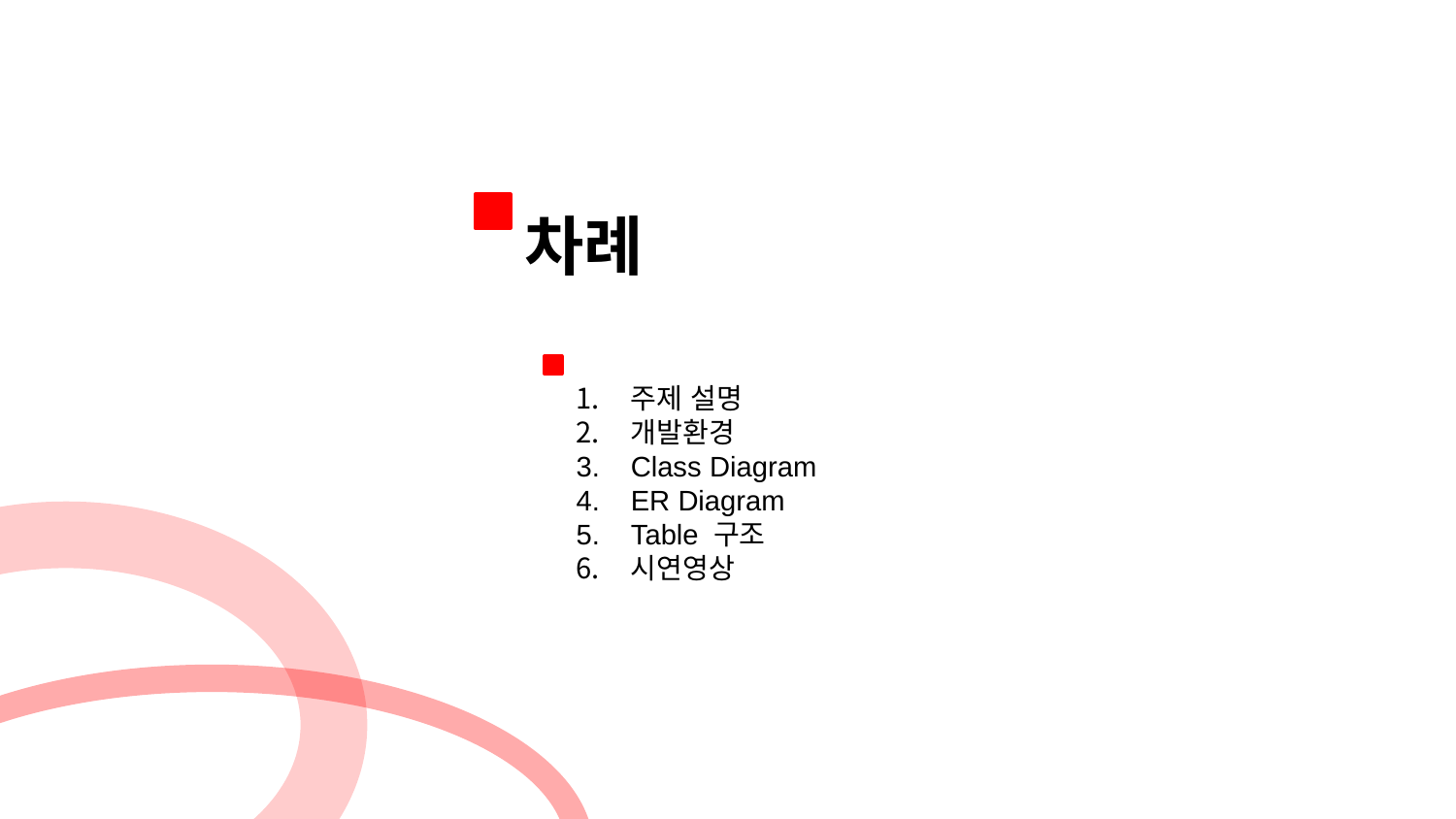

차례

주제 설명
개발환경
Class Diagram
ER Diagram
Table 구조
시연영상